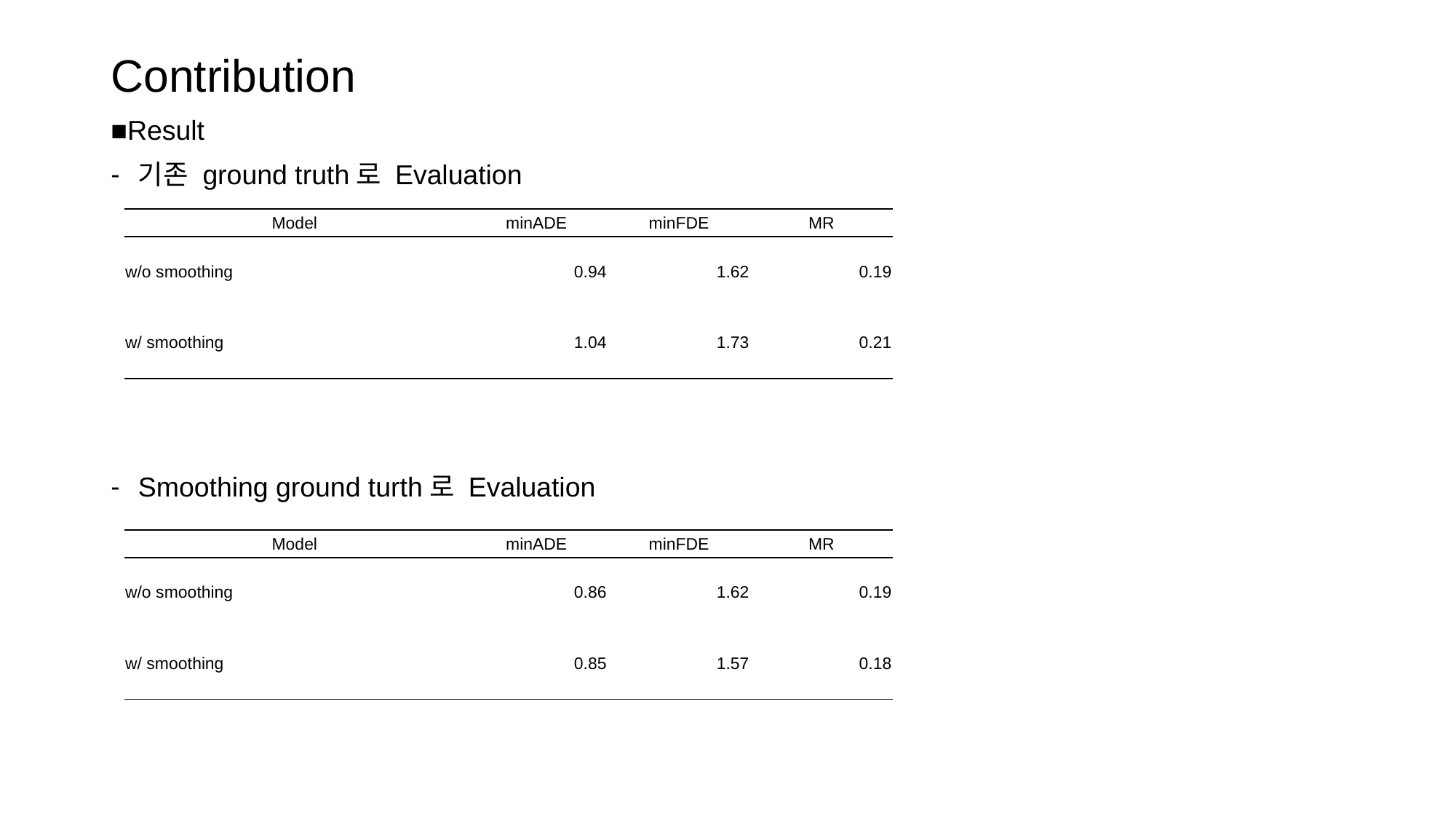

# Contribution
■Result
기존 ground truth로 Evaluation

Smoothing ground turth로 Evaluation
| Model | minADE | minFDE | MR |
| --- | --- | --- | --- |
| w/o smoothing | 0.94 | 1.62 | 0.19 |
| w/ smoothing | 1.04 | 1.73 | 0.21 |
| Model | minADE | minFDE | MR |
| --- | --- | --- | --- |
| w/o smoothing | 0.86 | 1.62 | 0.19 |
| w/ smoothing | 0.85 | 1.57 | 0.18 |